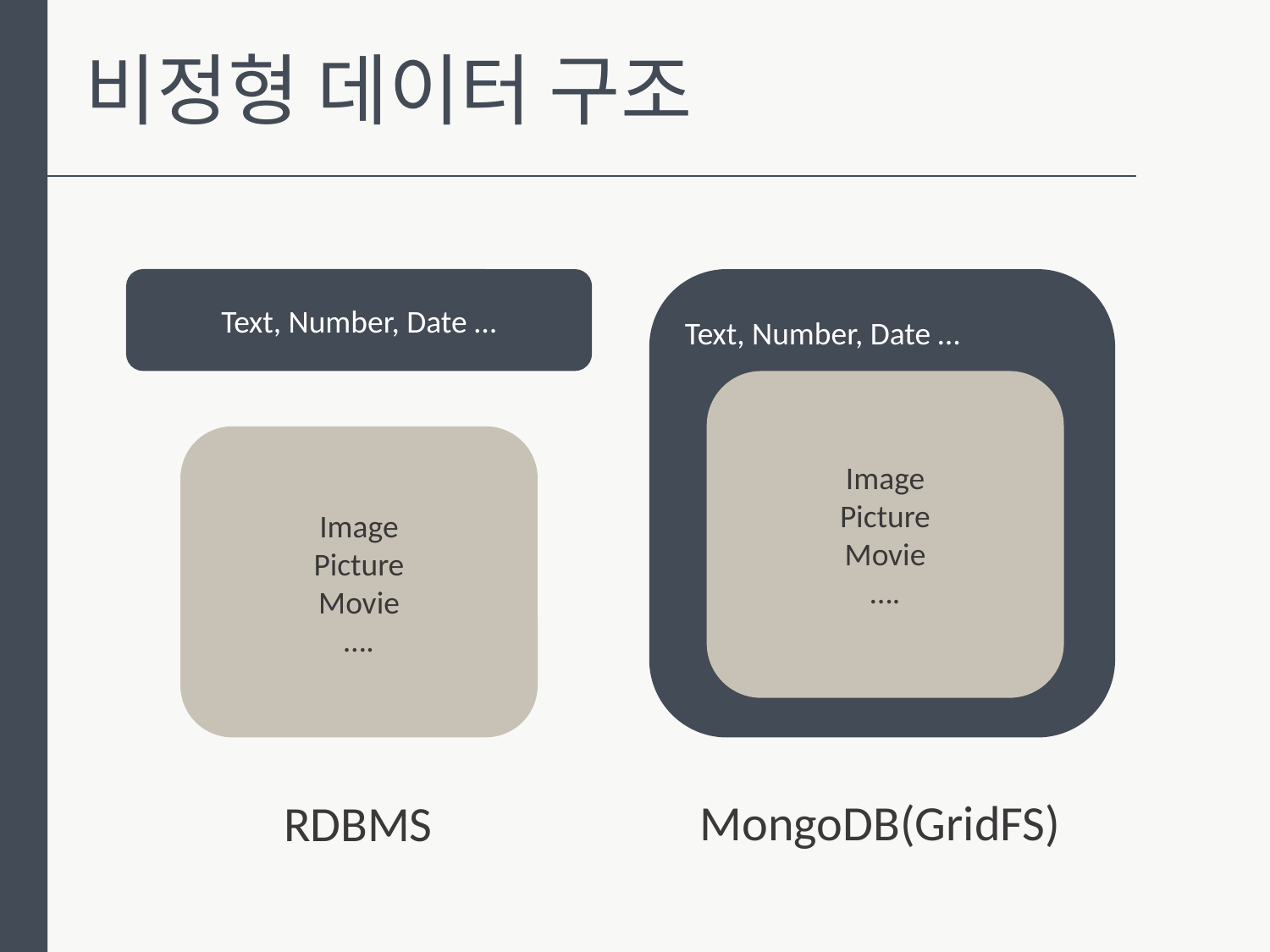

비정형 데이터 구조
Text, Number, Date …
Text, Number, Date …

Image
Picture
Movie
….
Image
Picture
Movie
….
MongoDB(GridFS)
RDBMS